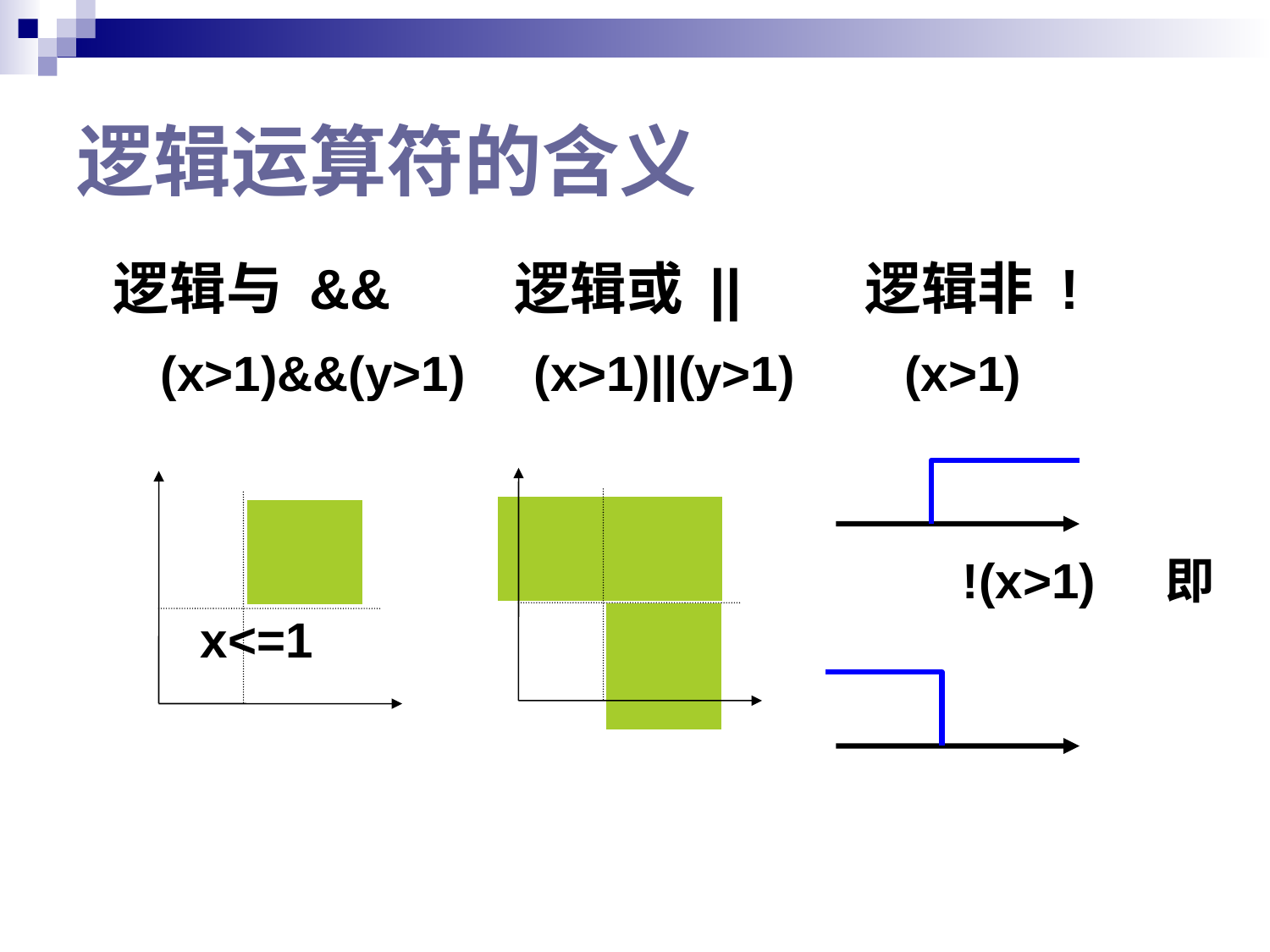

# 逻辑运算符的含义
 逻辑与 &&       逻辑或 ||       逻辑非 !
(x>1)&&(y>1)     (x>1)||(y>1)        (x>1)

							!(x>1) 即 x<=1